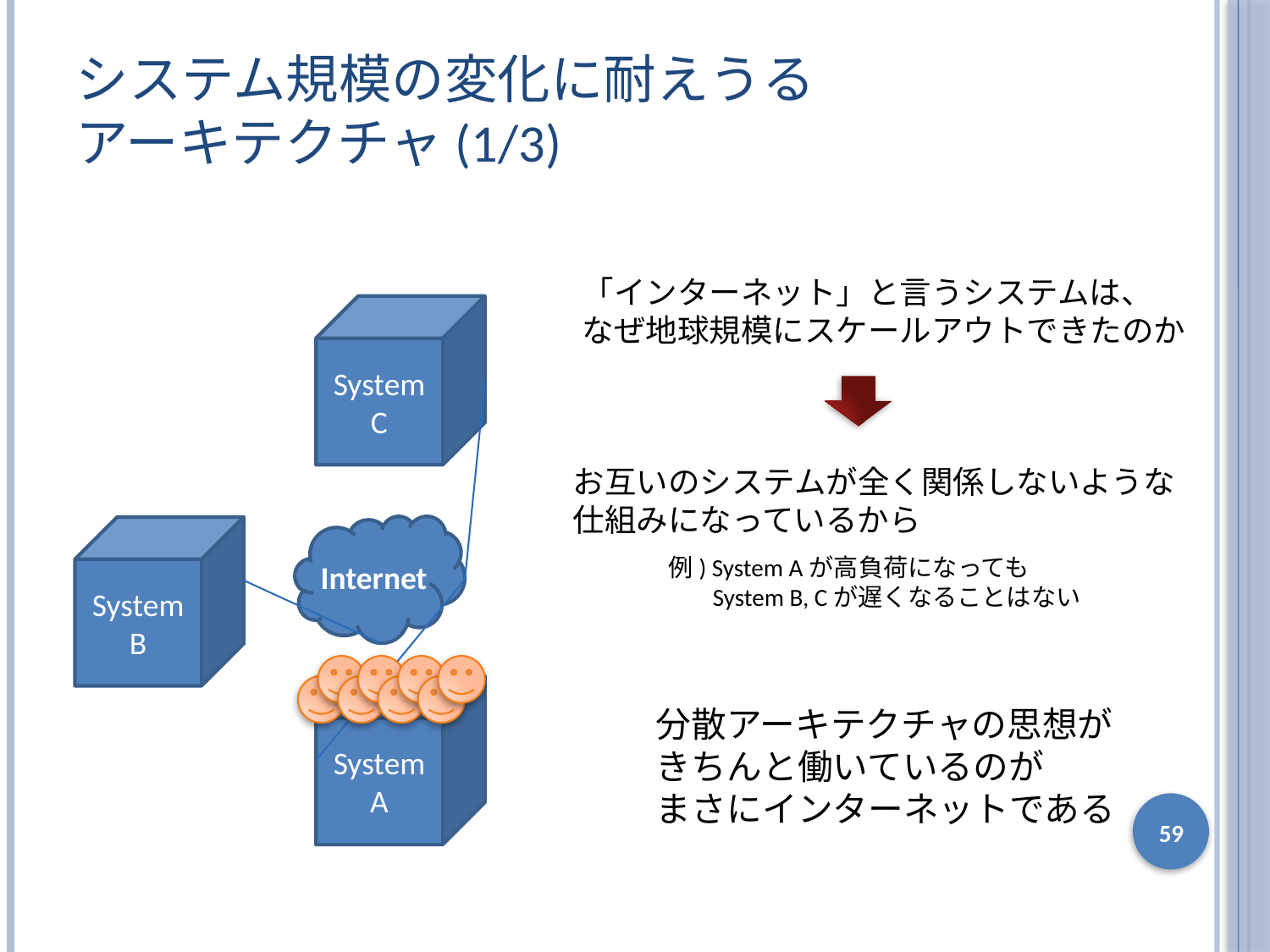

# システム規模の変化に耐えうる アーキテクチャ(1/3)
「インターネット」と言うシステムは、
なぜ地球規模にスケールアウトできたのか
System
C

お互いのシステムが全く関係しないような
仕組みになっているから
Internet
System
B
例) System Aが高負荷になっても
       System B, Cが遅くなることはない

System
A

分散アーキテクチャの思想が
きちんと働いているのが
まさにインターネットである
59